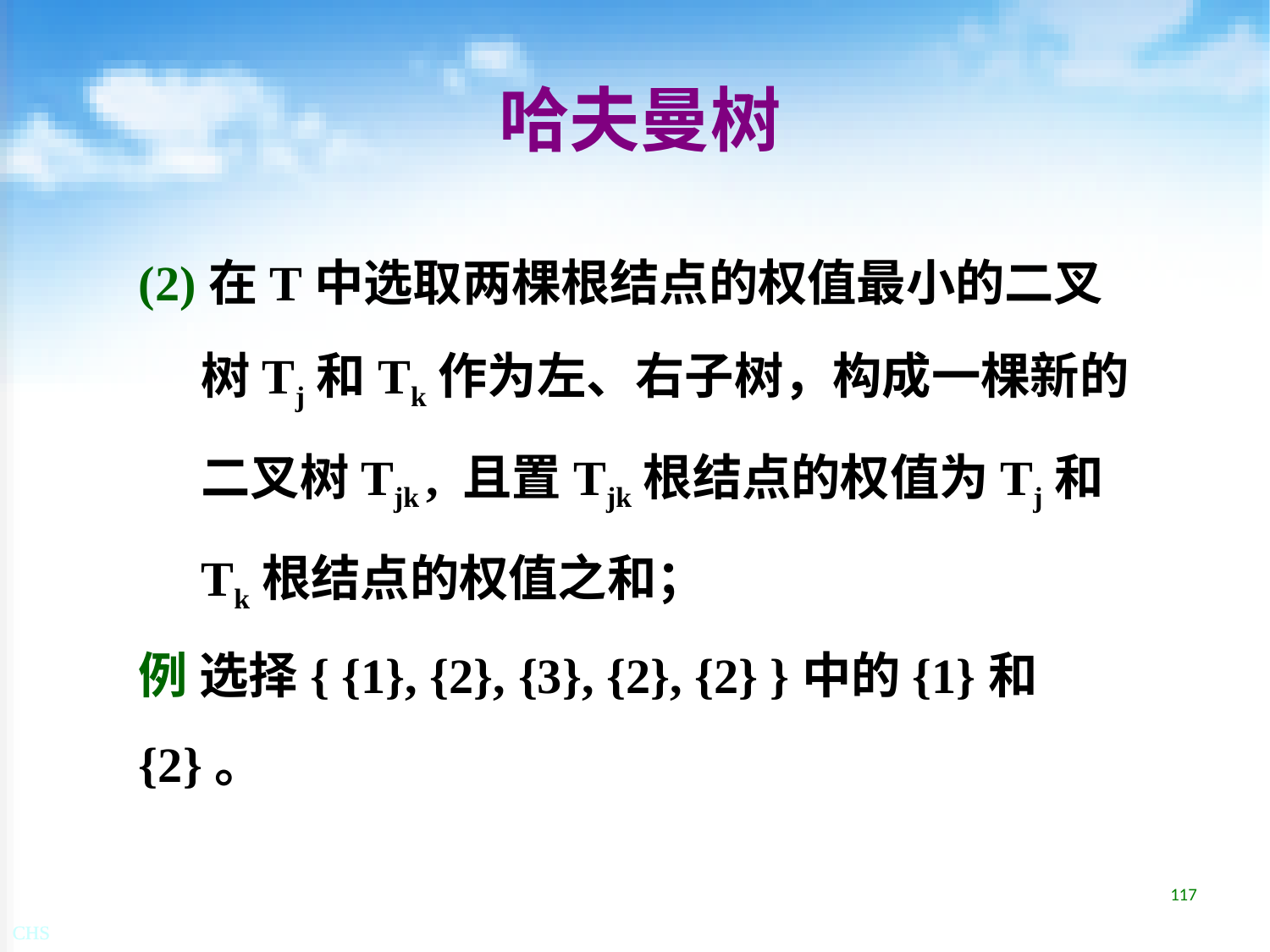

# 哈夫曼树
(2)在T中选取两棵根结点的权值最小的二叉树Tj和Tk作为左、右子树，构成一棵新的二叉树Tjk , 且置Tjk根结点的权值为Tj和Tk根结点的权值之和；
例 选择{ {1}, {2}, {3}, {2}, {2} }中的{1}和{2}。
117